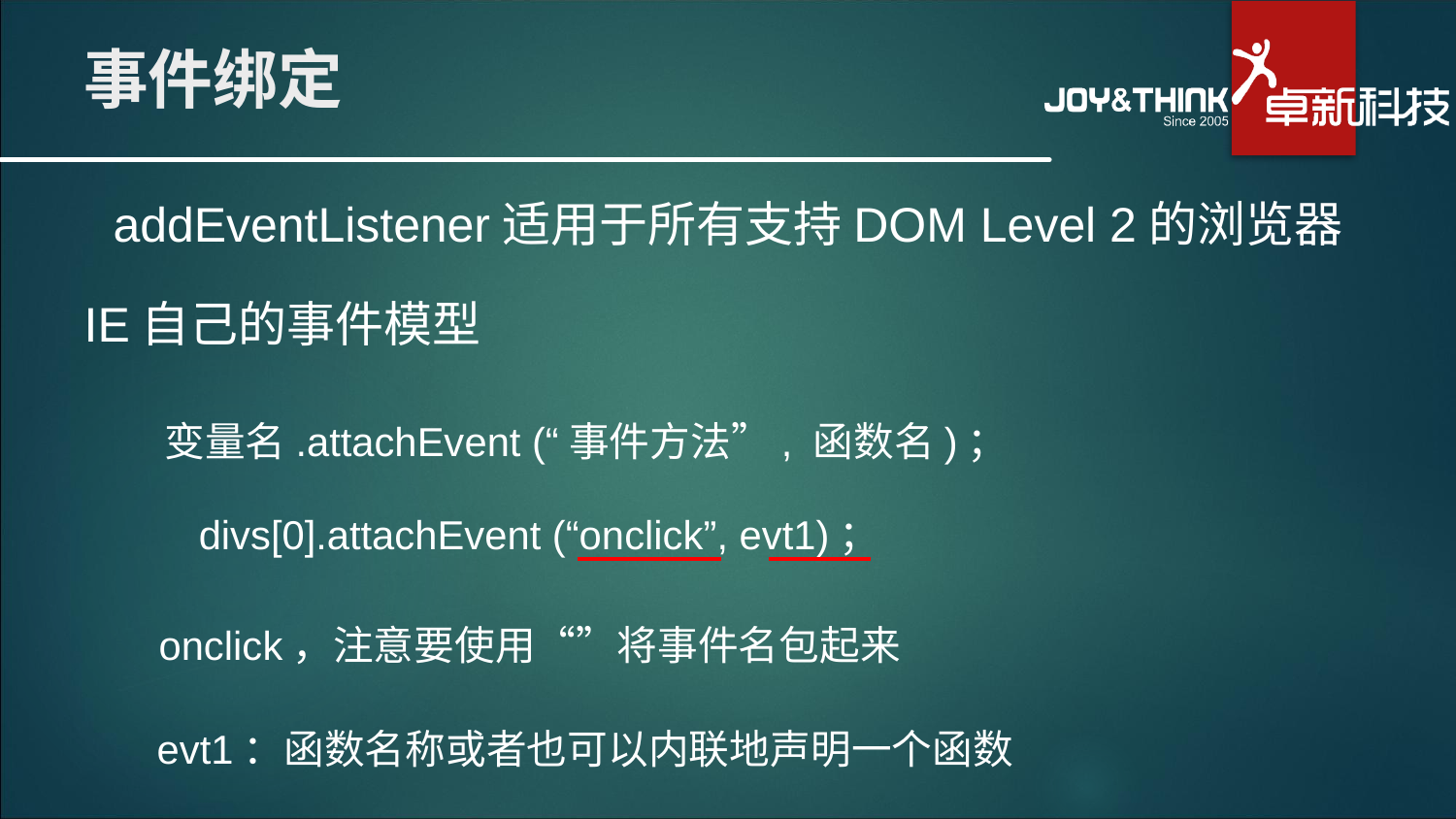

# 事件绑定
addEventListener适用于所有支持DOM Level 2的浏览器
IE自己的事件模型
变量名.attachEvent (“事件方法”, 函数名)；
divs[0].attachEvent (“onclick”, evt1)；
onclick，注意要使用“”将事件名包起来
evt1：函数名称或者也可以内联地声明一个函数